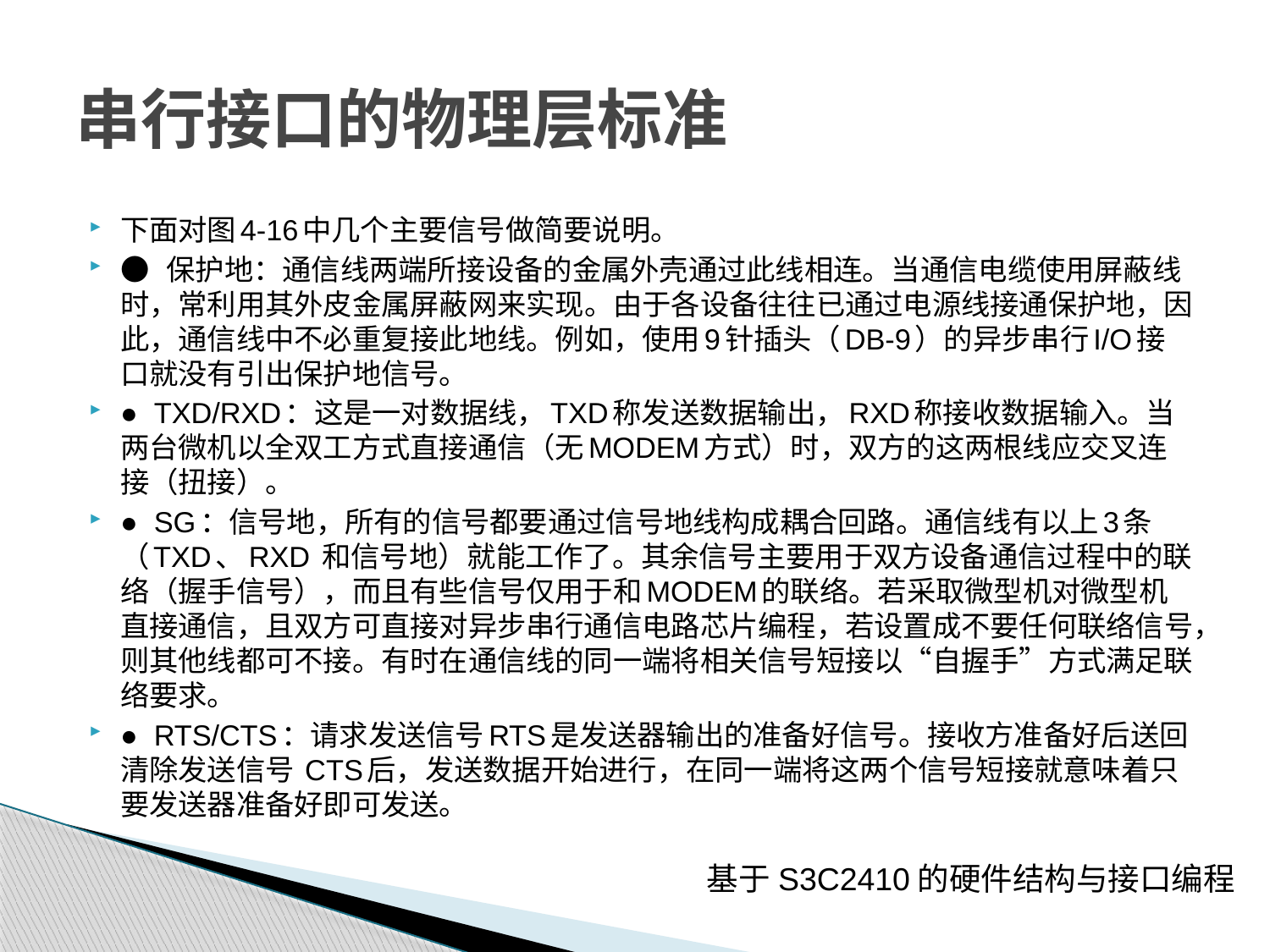

# 串行接口的物理层标准
下面对图4-16中几个主要信号做简要说明。
●  保护地：通信线两端所接设备的金属外壳通过此线相连。当通信电缆使用屏蔽线时，常利用其外皮金属屏蔽网来实现。由于各设备往往已通过电源线接通保护地，因此，通信线中不必重复接此地线。例如，使用9针插头（DB-9）的异步串行I/O接口就没有引出保护地信号。
●  TXD/RXD：这是一对数据线，TXD称发送数据输出，RXD称接收数据输入。当两台微机以全双工方式直接通信（无MODEM方式）时，双方的这两根线应交叉连接（扭接）。
●  SG：信号地，所有的信号都要通过信号地线构成耦合回路。通信线有以上3条（TXD、RXD 和信号地）就能工作了。其余信号主要用于双方设备通信过程中的联络（握手信号），而且有些信号仅用于和MODEM的联络。若采取微型机对微型机直接通信，且双方可直接对异步串行通信电路芯片编程，若设置成不要任何联络信号，则其他线都可不接。有时在通信线的同一端将相关信号短接以“自握手”方式满足联络要求。
●  RTS/CTS：请求发送信号RTS是发送器输出的准备好信号。接收方准备好后送回清除发送信号 CTS后，发送数据开始进行，在同一端将这两个信号短接就意味着只要发送器准备好即可发送。

基于S3C2410的硬件结构与接口编程